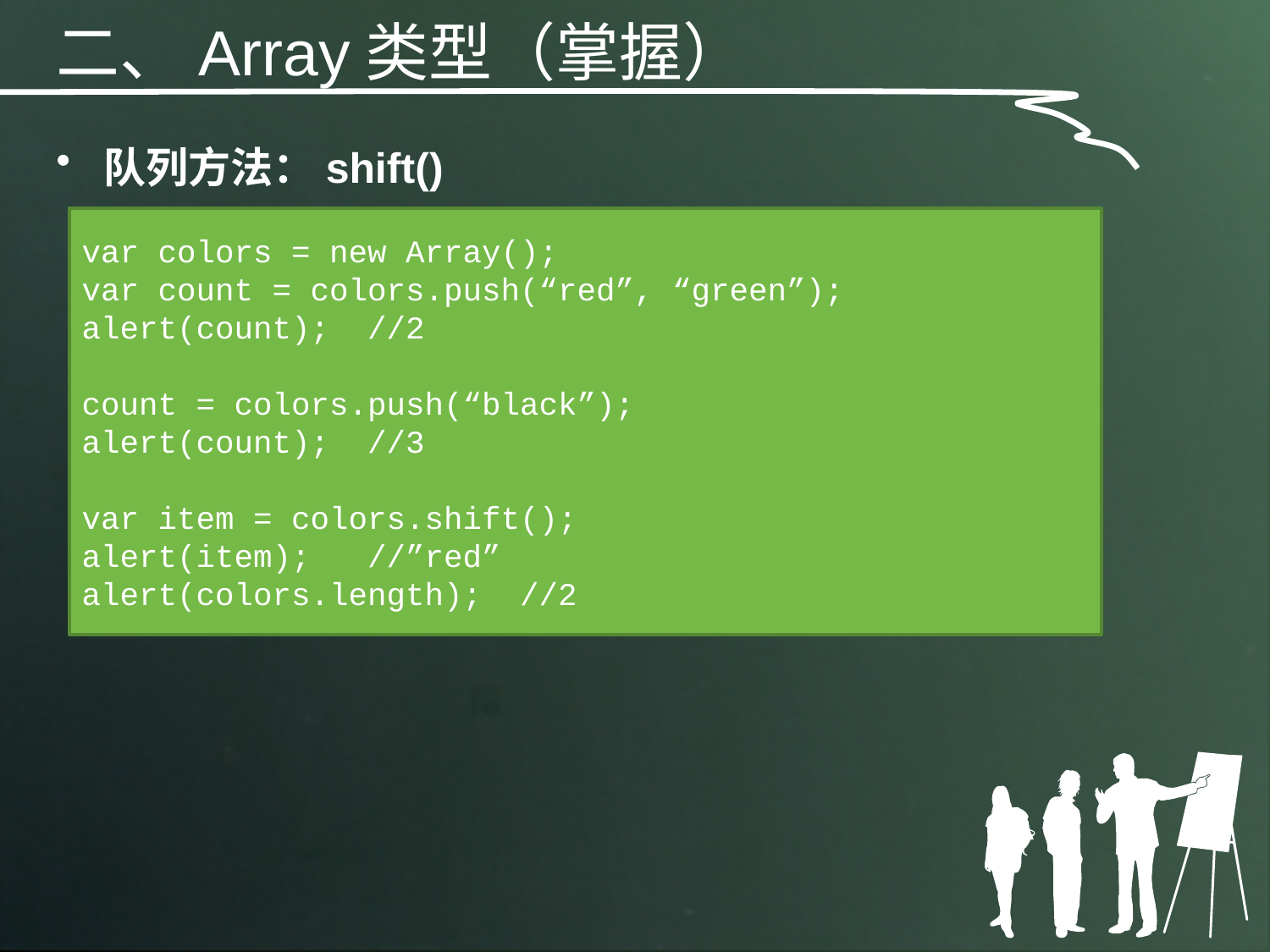

二、Array类型（掌握）

队列方法：shift()
var colors = new Array();
var count = colors.push(“red”, “green”);
alert(count);  //2

count = colors.push(“black”);
alert(count);  //3

var item = colors.shift();
alert(item);   //”red”
alert(colors.length);  //2